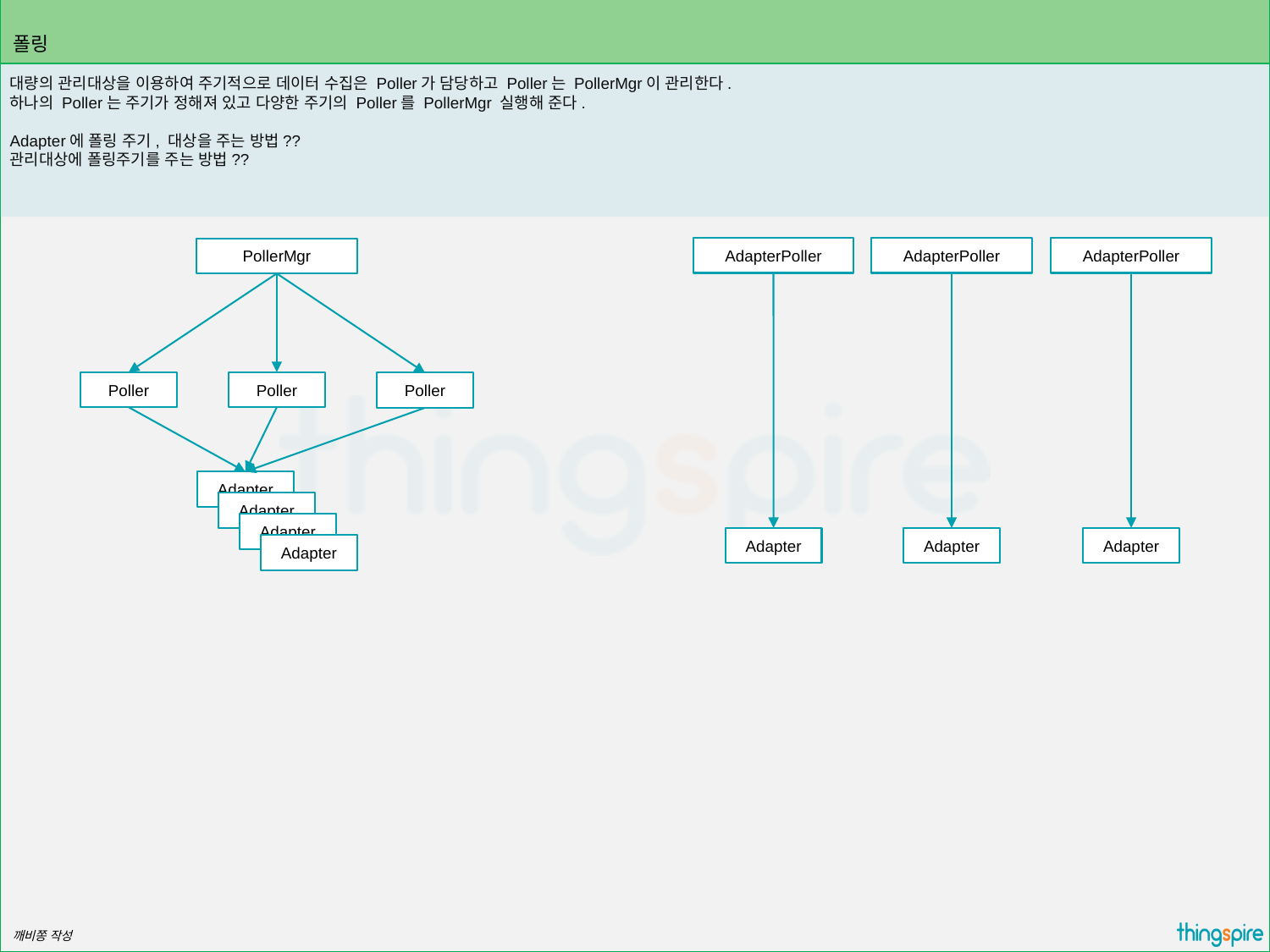

# 폴링
대량의 관리대상을 이용하여 주기적으로 데이터 수집은 Poller가 담당하고 Poller는 PollerMgr이 관리한다.
하나의 Poller는 주기가 정해져 있고 다양한 주기의 Poller를 PollerMgr 실행해 준다.

Adapter에 폴링 주기, 대상을 주는 방법??
관리대상에 폴링주기를 주는 방법??

AdapterPoller
AdapterPoller
AdapterPoller
PollerMgr
Poller
Poller
Poller
Adapter
Adapter
Adapter
Adapter
Adapter
Adapter
Adapter